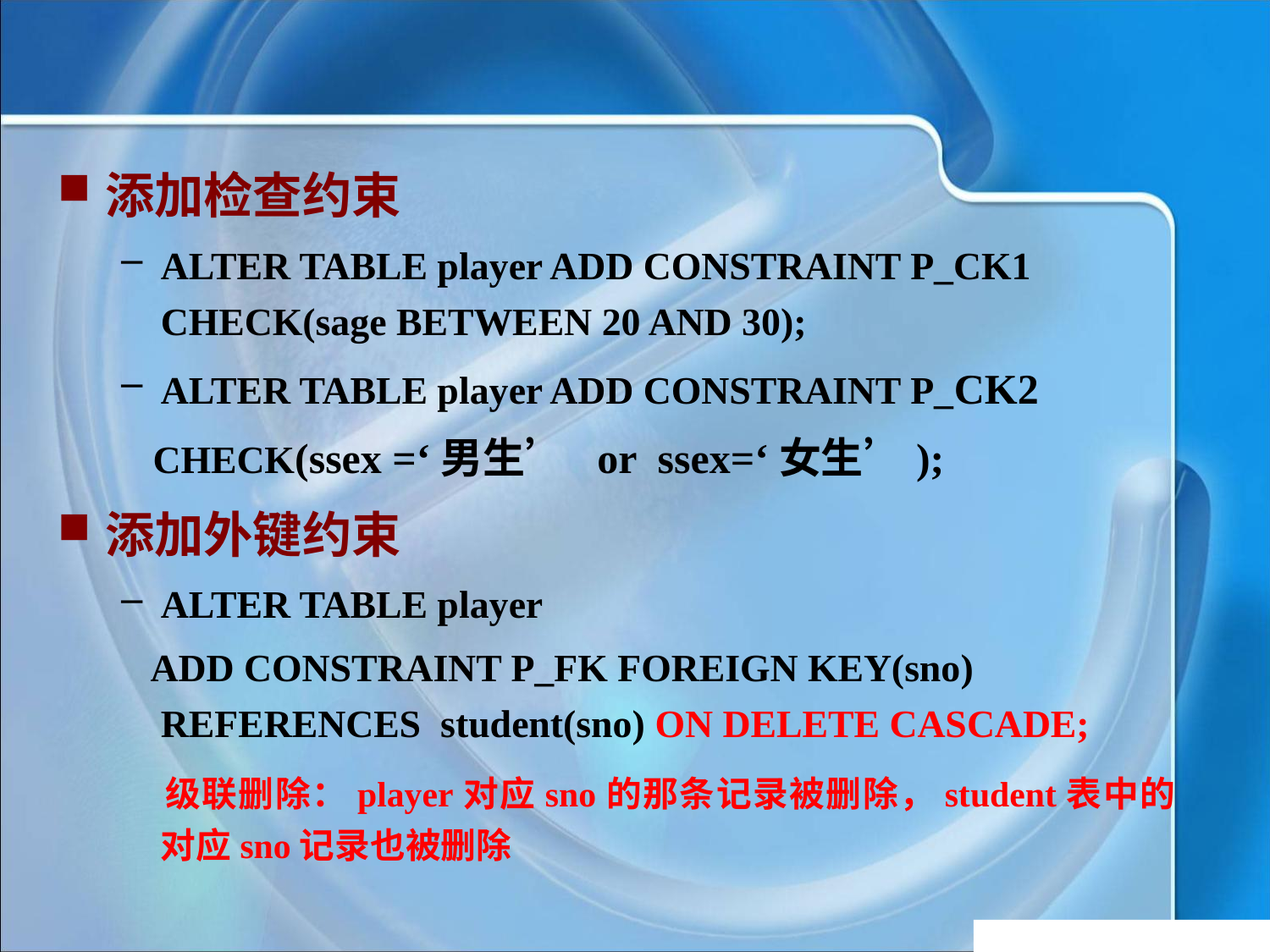

添加检查约束
ALTER TABLE player ADD CONSTRAINT P_CK1 CHECK(sage BETWEEN 20 AND 30);
ALTER TABLE player ADD CONSTRAINT P_CK2
   CHECK(ssex =‘男生’  or  ssex=‘女生’);
添加外键约束
ALTER TABLE player
   ADD CONSTRAINT P_FK FOREIGN KEY(sno) REFERENCES  student(sno) ON DELETE CASCADE;
   级联删除：player对应sno的那条记录被删除，student表中的对应sno记录也被删除
63